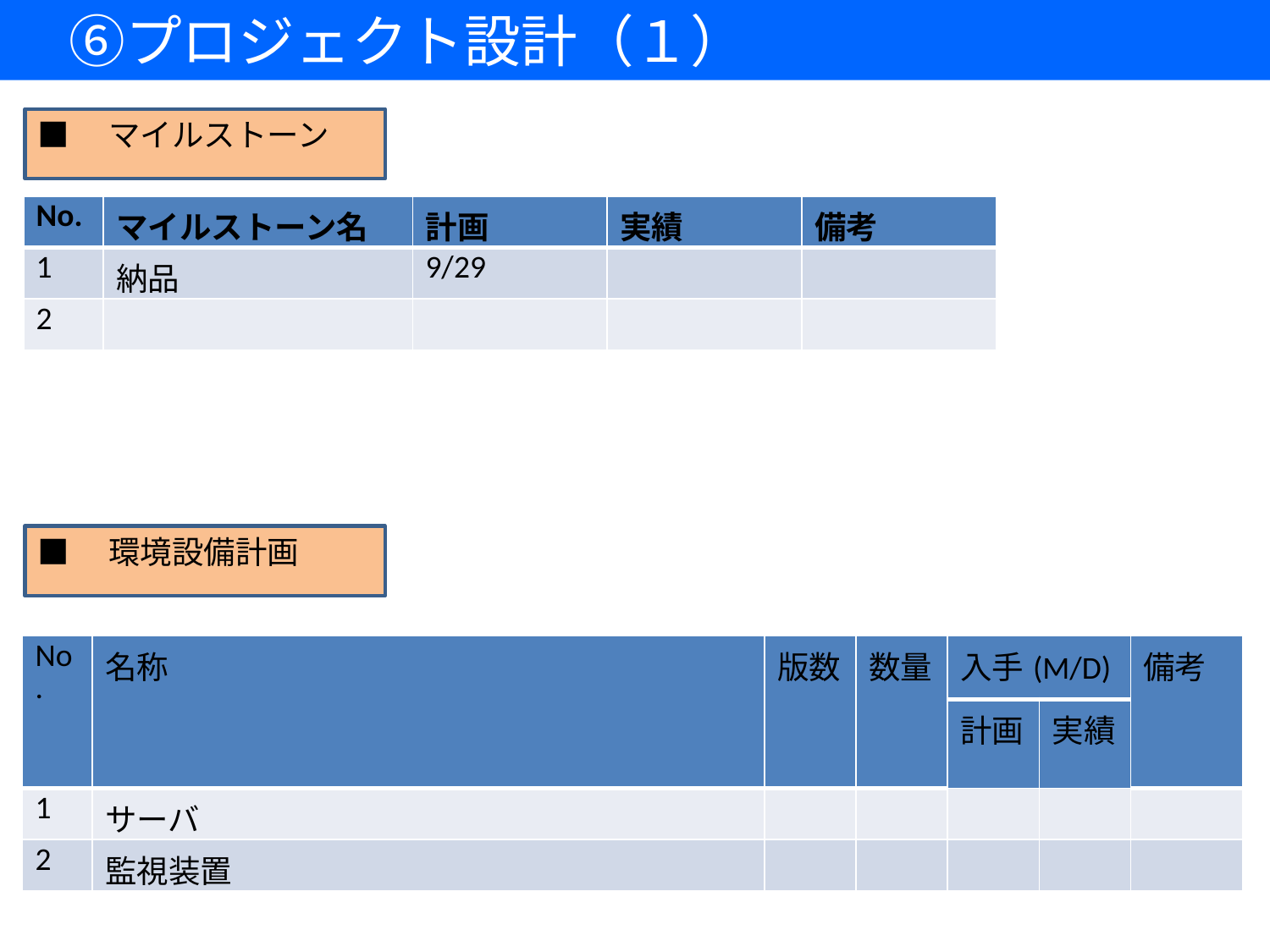

⑥プロジェクト設計（１）
■　マイルストーン
| No. | マイルストーン名 | 計画 | 実績 | 備考 |
| --- | --- | --- | --- | --- |
| 1 | 納品 | 9/29 |  |  |
| 2 |  |  |  |  |
■　環境設備計画
| No. | 名称 | 版数 | 数量 | 入手(M/D) |  | 備考 |
| --- | --- | --- | --- | --- | --- | --- |
|  |  |  |  | 計画 | 実績 |  |
| 1 | サーバ |  |  |  |  |  |
| 2 | 監視装置 |  |  |  |  |  |